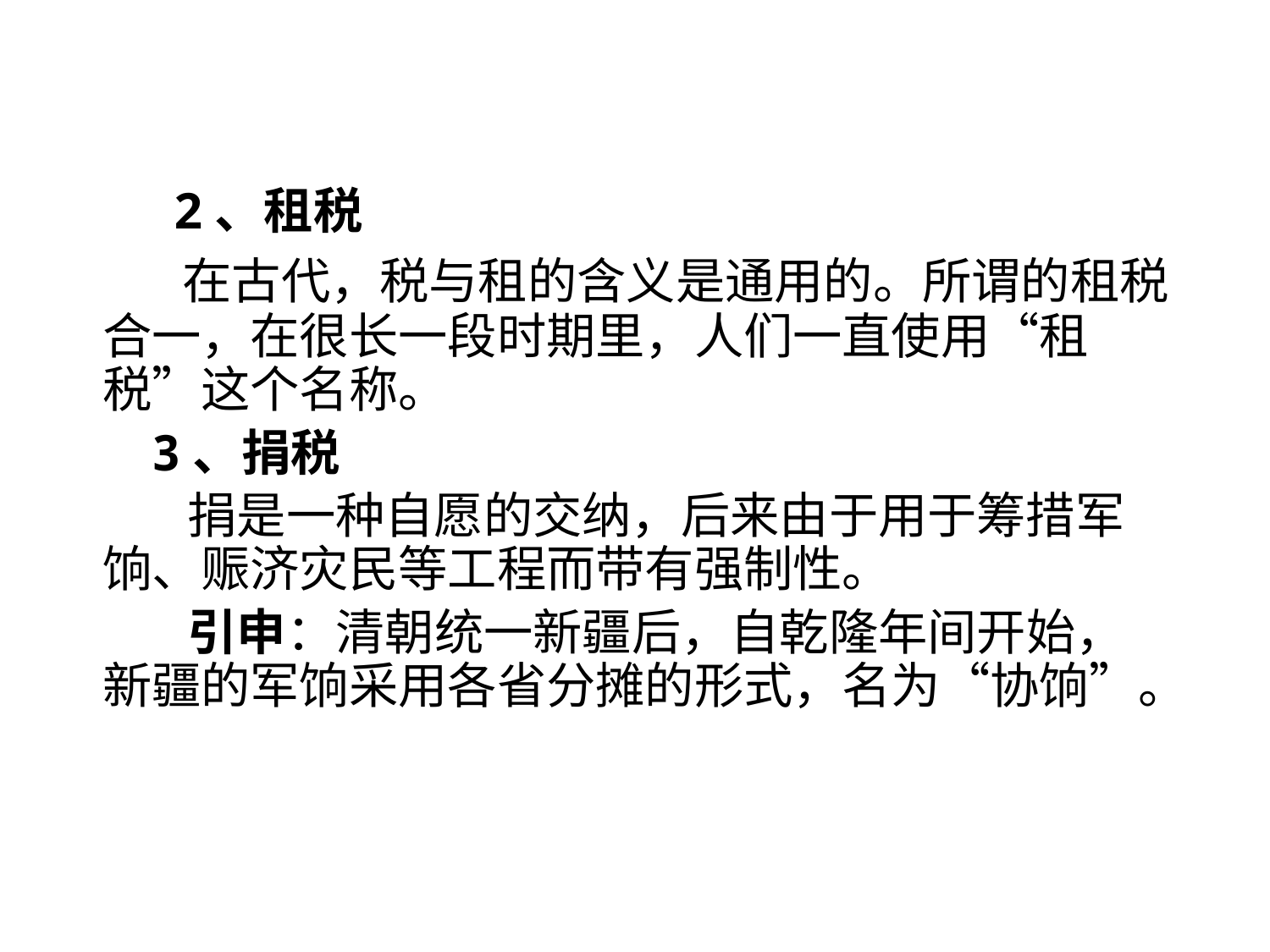

2、租税
         在古代，税与租的含义是通用的。所谓的租税合一，在很长一段时期里，人们一直使用“租税”这个名称。
       3、捐税
           捐是一种自愿的交纳，后来由于用于筹措军饷、赈济灾民等工程而带有强制性。
           引申：清朝统一新疆后，自乾隆年间开始，新疆的军饷采用各省分摊的形式，名为“协饷”。